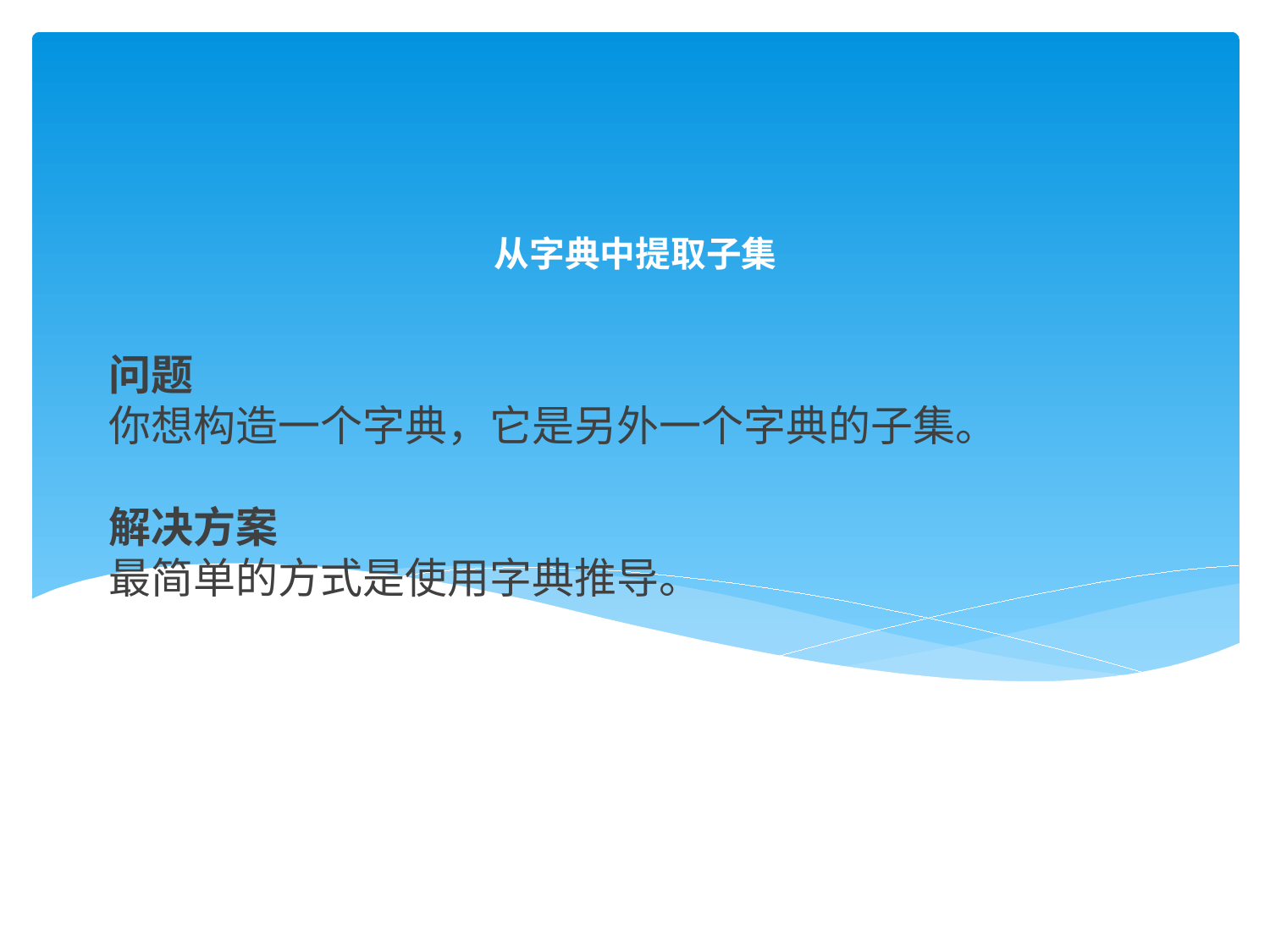

从字典中提取子集

# 问题 你想构造一个字典，它是另外一个字典的子集。 解决方案 最简单的方式是使用字典推导。